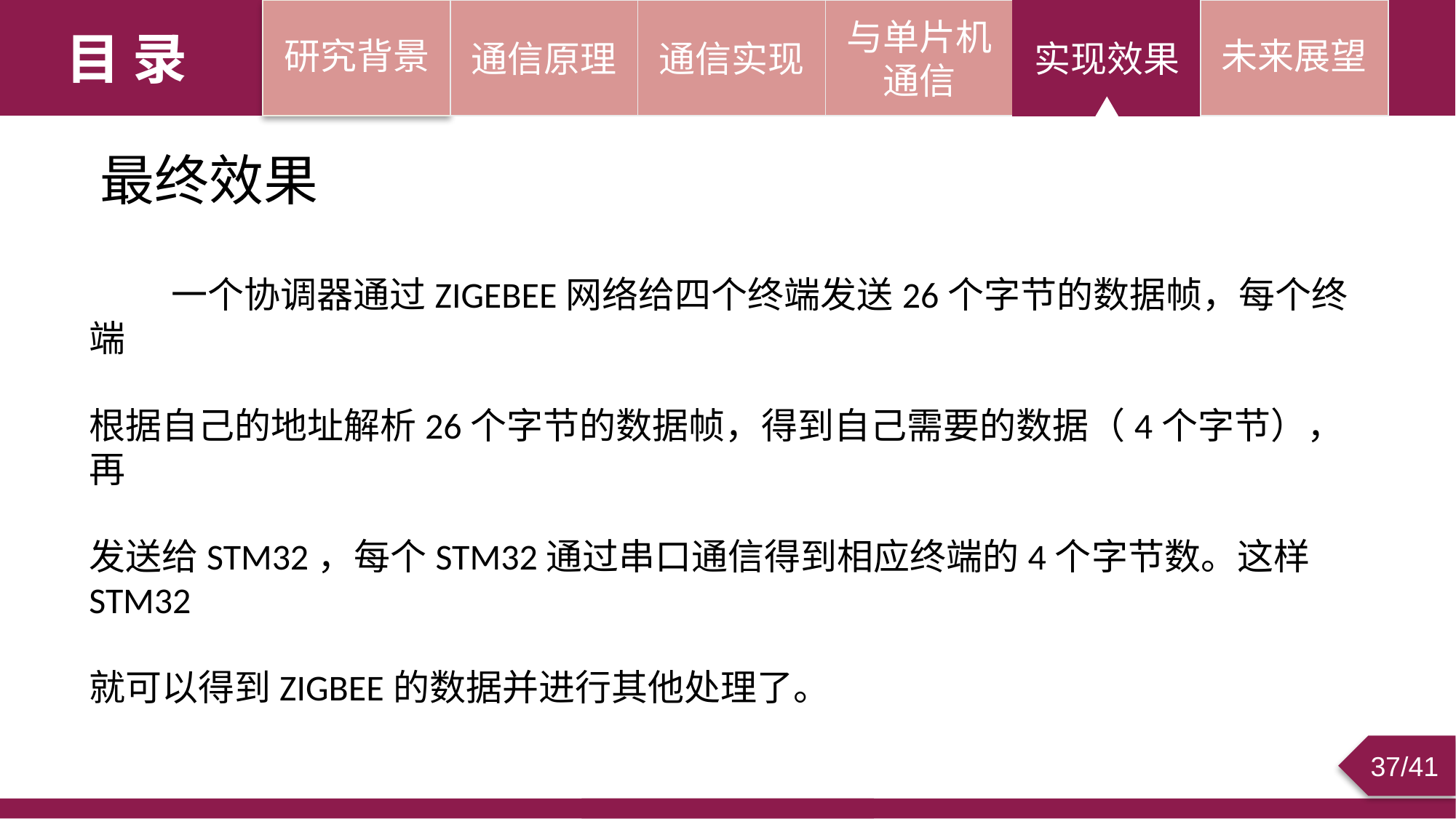

研究背景
通信原理
通信实现
与单片机通信
实现效果
未来展望

目 录

最终效果
         一个协调器通过ZIGEBEE网络给四个终端发送26个字节的数据帧，每个终端

根据自己的地址解析26个字节的数据帧，得到自己需要的数据（4个字节），再

发送给STM32，每个STM32通过串口通信得到相应终端的4个字节数。这样STM32

就可以得到ZIGBEE的数据并进行其他处理了。
37/41